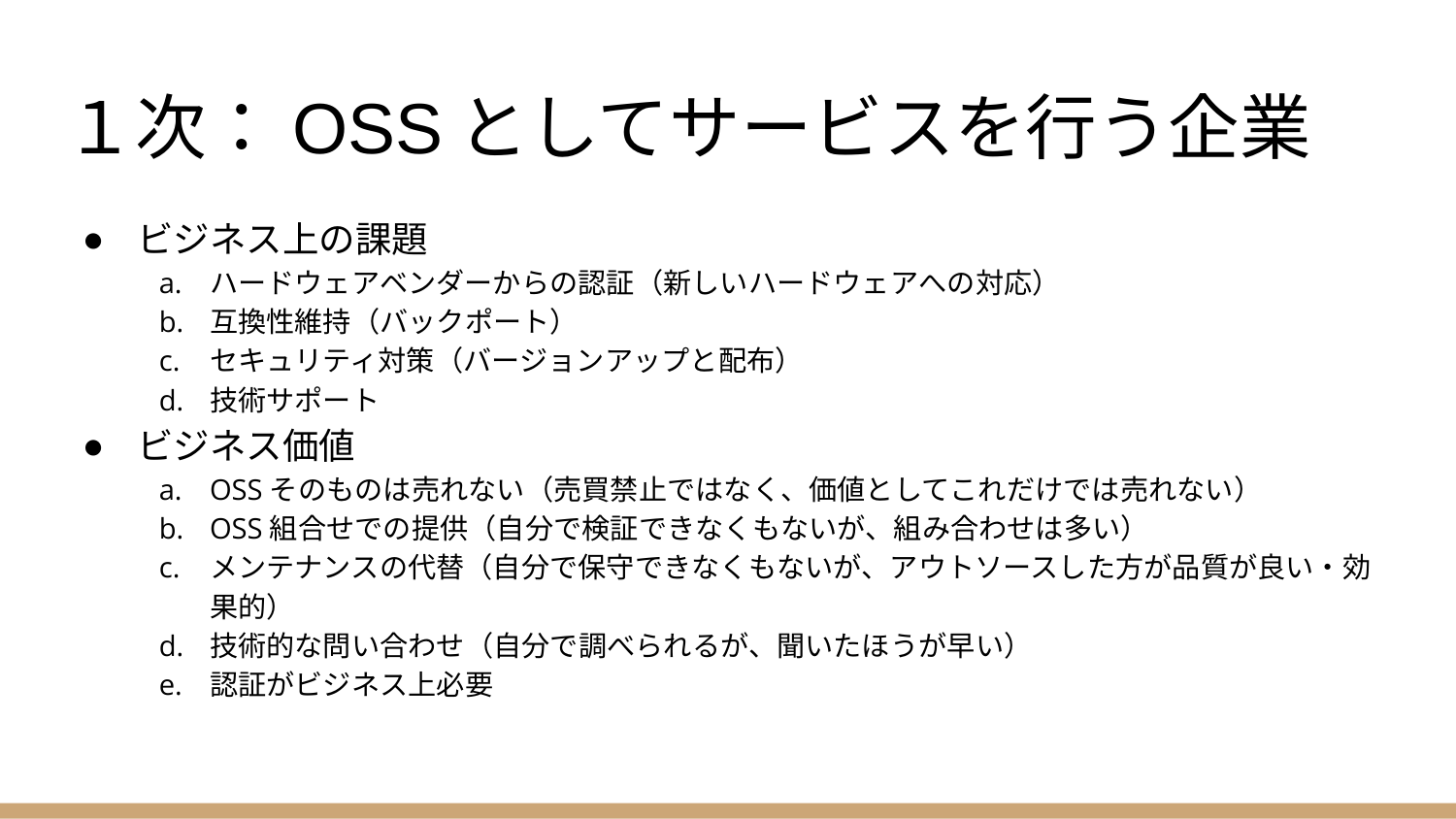

# １次：OSSとしてサービスを行う企業
ビジネス上の課題
ハードウェアベンダーからの認証（新しいハードウェアへの対応）
互換性維持（バックポート）
セキュリティ対策（バージョンアップと配布）
技術サポート
ビジネス価値
OSSそのものは売れない（売買禁止ではなく、価値としてこれだけでは売れない）
OSS組合せでの提供（自分で検証できなくもないが、組み合わせは多い）
メンテナンスの代替（自分で保守できなくもないが、アウトソースした方が品質が良い・効果的）
技術的な問い合わせ（自分で調べられるが、聞いたほうが早い）
認証がビジネス上必要